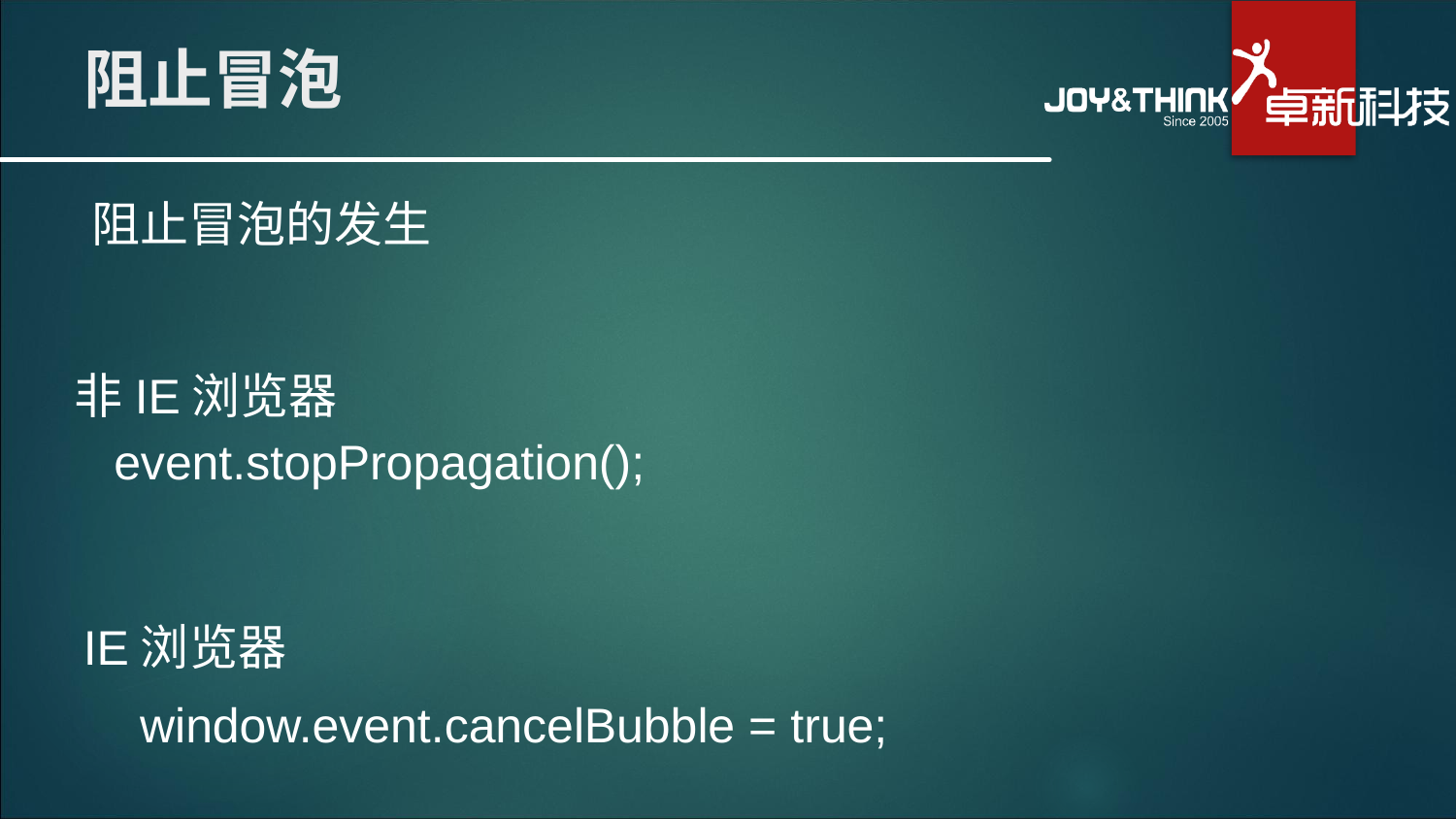

# 阻止冒泡
阻止冒泡的发生
非IE浏览器
event.stopPropagation();
IE浏览器
window.event.cancelBubble = true;